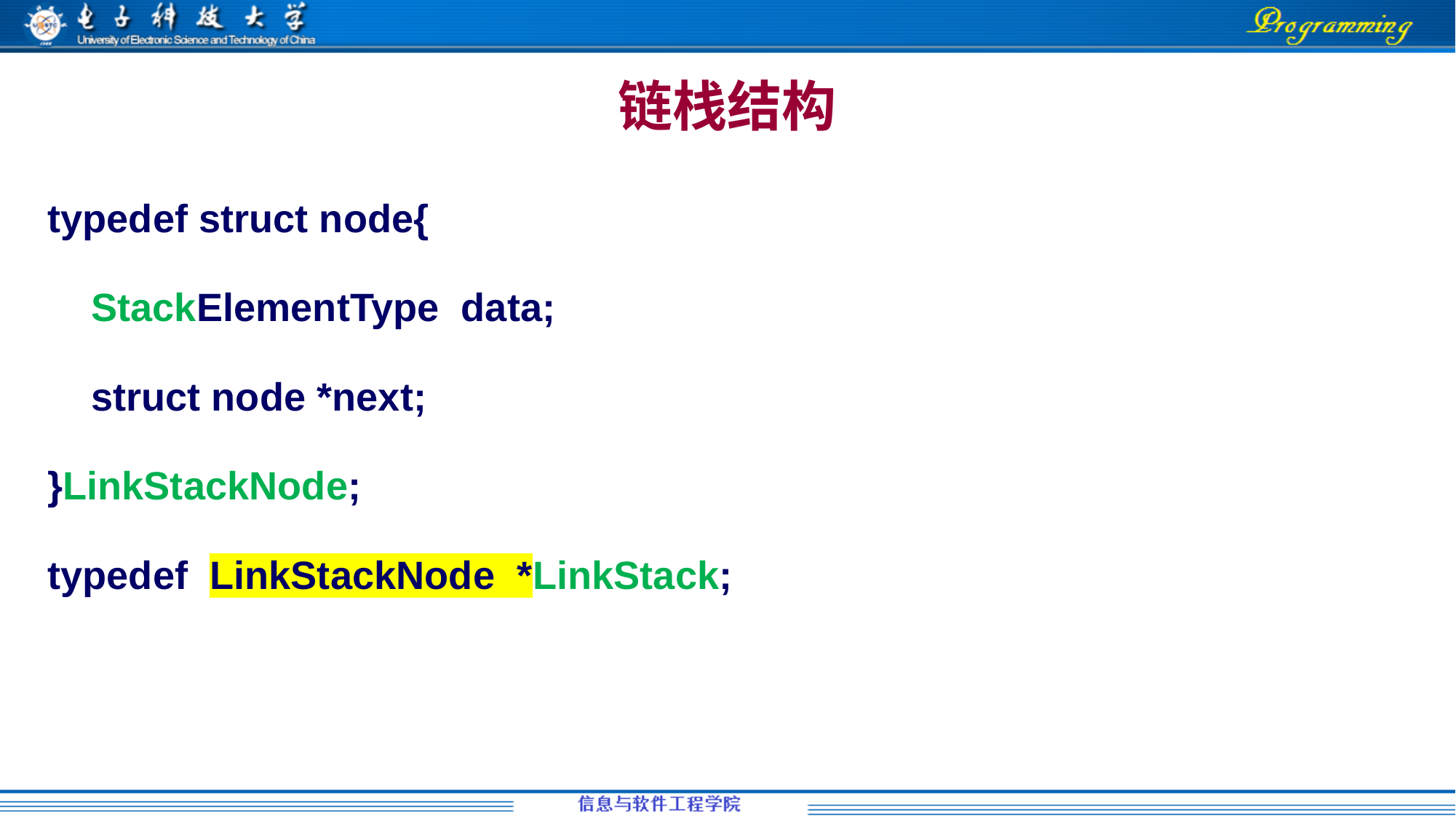

# 链栈结构
typedef struct node{
    StackElementType  data;
    struct node *next;
}LinkStackNode;
typedef  LinkStackNode  *LinkStack;